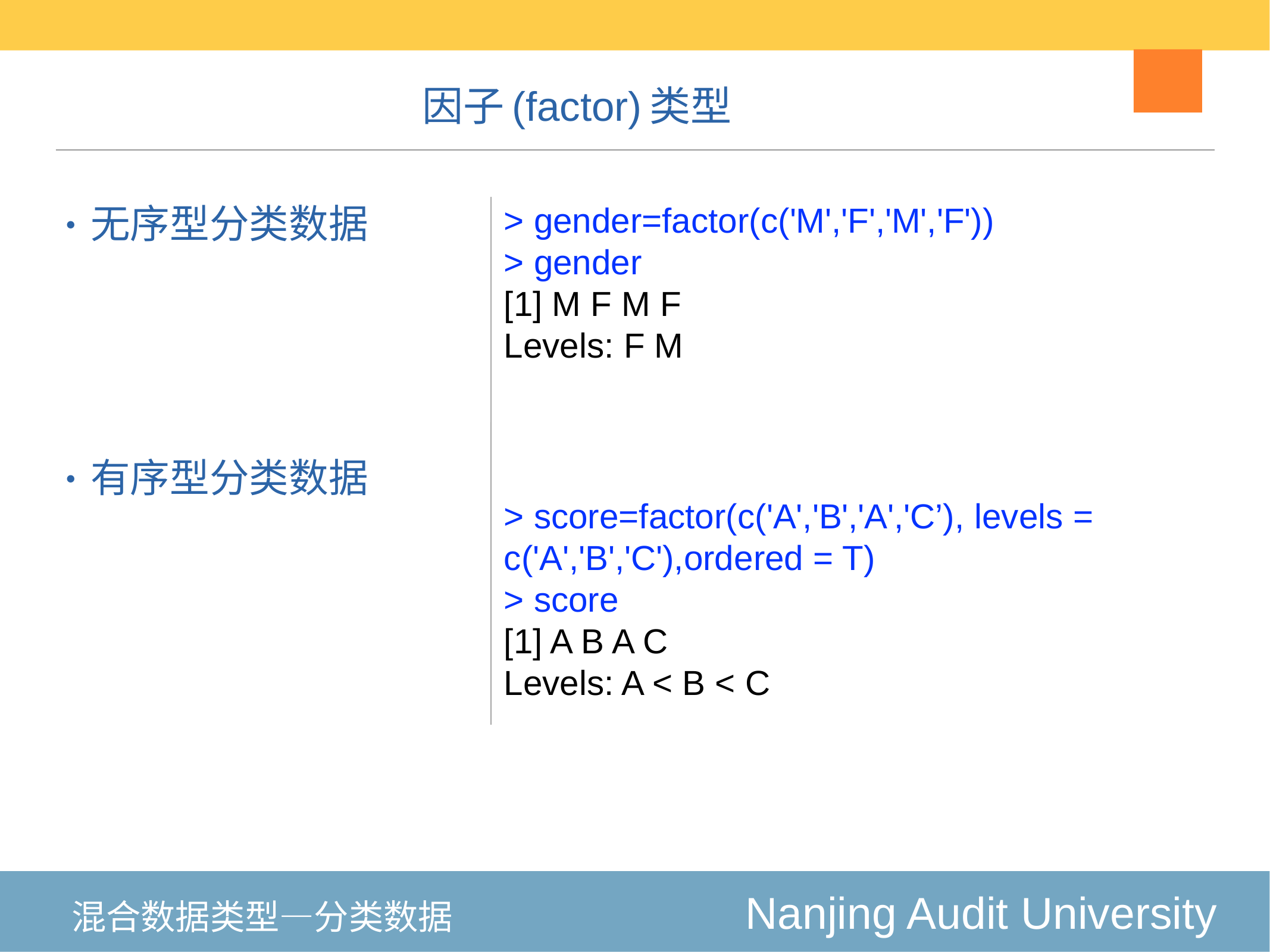

因子(factor)类型
无序型分类数据

有序型分类数据
> gender=factor(c('M','F','M','F'))
> gender
[1] M F M F
Levels: F M
> score=factor(c('A','B','A','C’), levels = c('A','B','C'),ordered = T)
> score
[1] A B A C
Levels: A < B < C
混合数据类型—分类数据